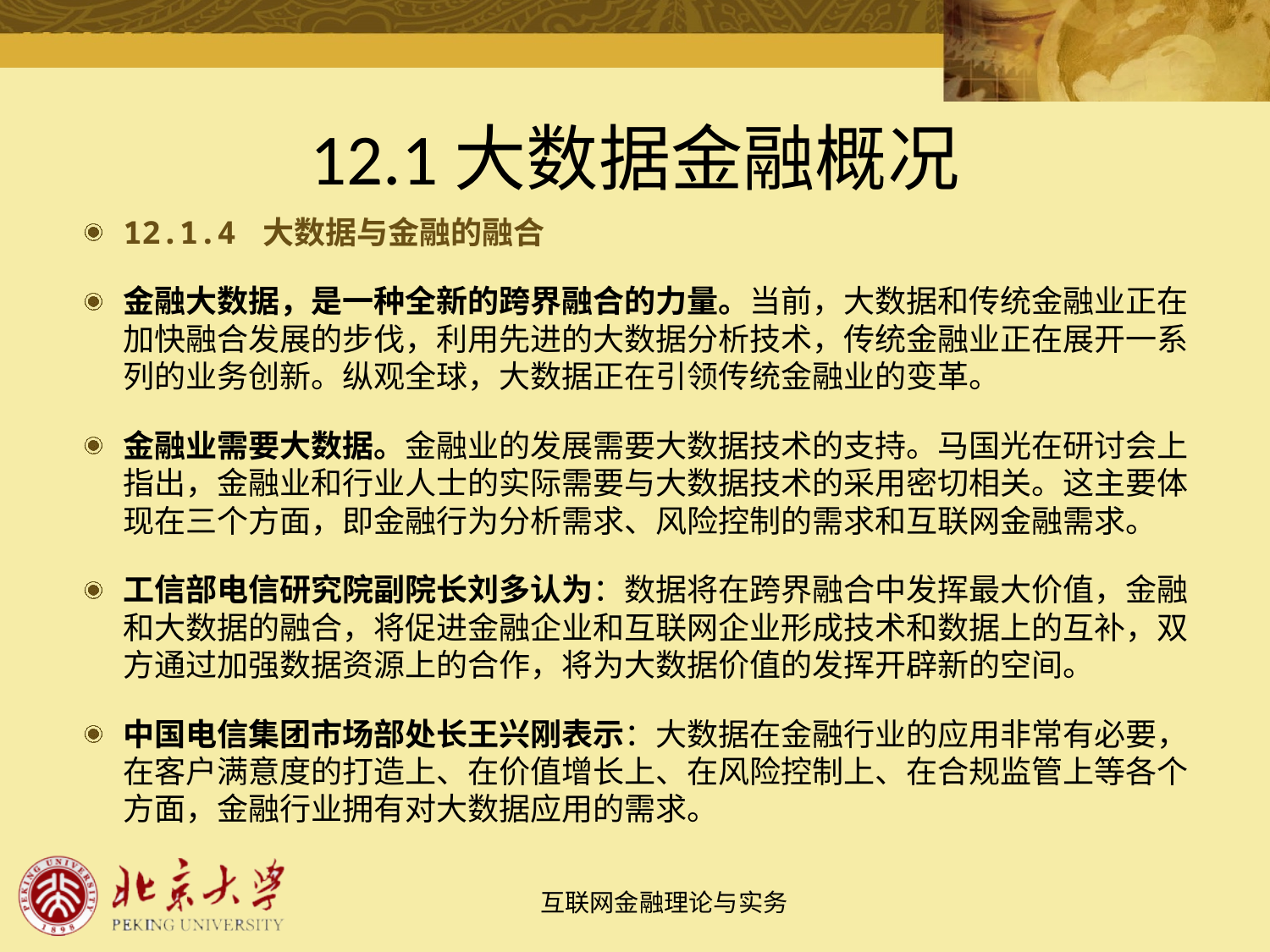

# 12.1大数据金融概况
12.1.4 大数据与金融的融合
金融大数据，是一种全新的跨界融合的力量。当前，大数据和传统金融业正在加快融合发展的步伐，利用先进的大数据分析技术，传统金融业正在展开一系列的业务创新。纵观全球，大数据正在引领传统金融业的变革。
金融业需要大数据。金融业的发展需要大数据技术的支持。马国光在研讨会上指出，金融业和行业人士的实际需要与大数据技术的采用密切相关。这主要体现在三个方面，即金融行为分析需求、风险控制的需求和互联网金融需求。
工信部电信研究院副院长刘多认为：数据将在跨界融合中发挥最大价值，金融和大数据的融合，将促进金融企业和互联网企业形成技术和数据上的互补，双方通过加强数据资源上的合作，将为大数据价值的发挥开辟新的空间。
中国电信集团市场部处长王兴刚表示：大数据在金融行业的应用非常有必要，在客户满意度的打造上、在价值增长上、在风险控制上、在合规监管上等各个方面，金融行业拥有对大数据应用的需求。